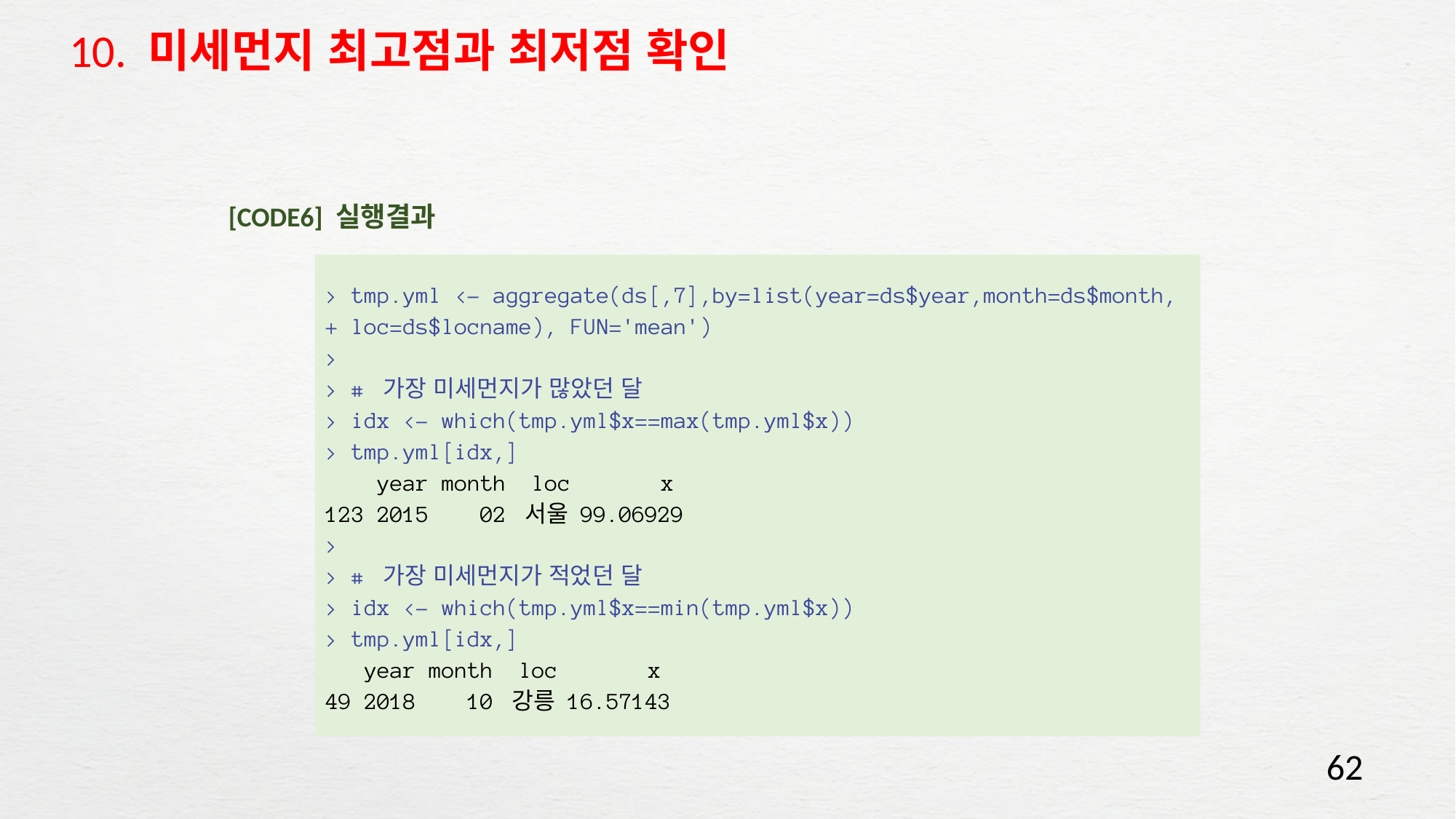

# 10. 미세먼지 최고점과 최저점 확인

[CODE6] 실행결과
> tmp.yml <- aggregate(ds[,7],by=list(year=ds$year,month=ds$month,
+ loc=ds$locname), FUN='mean')
>
> # 가장 미세먼지가 많았던 달
> idx <- which(tmp.yml$x==max(tmp.yml$x))
> tmp.yml[idx,]
    year month  loc       x
123 2015    02 서울 99.06929
>
> # 가장 미세먼지가 적었던 달
> idx <- which(tmp.yml$x==min(tmp.yml$x))
> tmp.yml[idx,]
   year month  loc       x
49 2018    10 강릉 16.57143
62
62